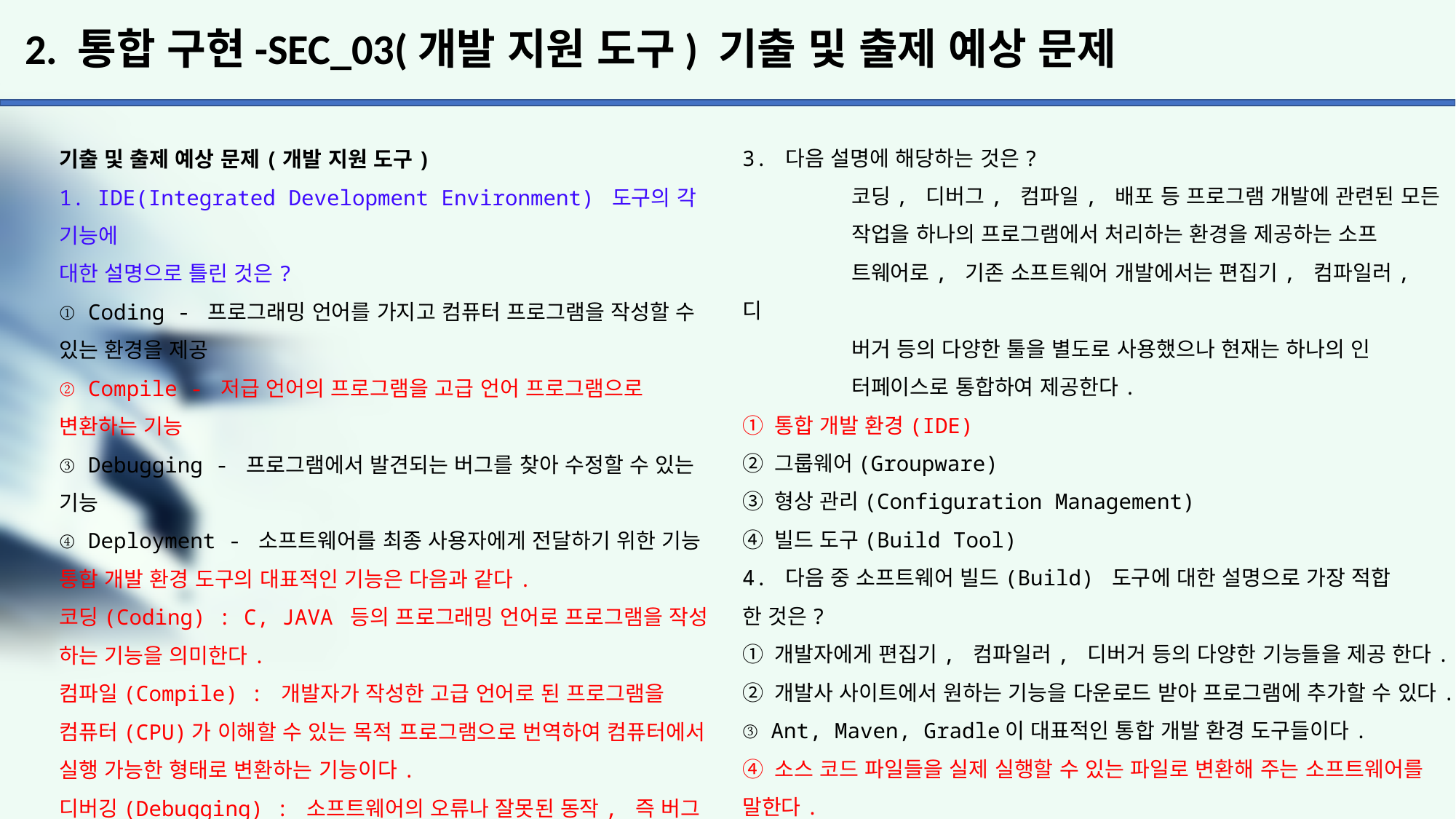

# 2. 통합 구현-SEC_03(개발 지원 도구) 기출 및 출제 예상 문제
3. 다음 설명에 해당하는 것은?
	코딩, 디버그, 컴파일, 배포 등 프로그램 개발에 관련된 모든
	작업을 하나의 프로그램에서 처리하는 환경을 제공하는 소프
	트웨어로, 기존 소프트웨어 개발에서는 편집기, 컴파일러, 디
	버거 등의 다양한 툴을 별도로 사용했으나 현재는 하나의 인
	터페이스로 통합하여 제공한다.
① 통합 개발 환경(IDE)
② 그룹웨어(Groupware)
③ 형상 관리(Configuration Management)
④ 빌드 도구(Build Tool)
4. 다음 중 소프트웨어 빌드(Build) 도구에 대한 설명으로 가장 적합
한 것은?
① 개발자에게 편집기, 컴파일러, 디버거 등의 다양한 기능들을 제공 한다.
② 개발사 사이트에서 원하는 기능을 다운로드 받아 프로그램에 추가할 수 있다.
③ Ant, Maven, Gradle이 대표적인 통합 개발 환경 도구들이다.
④ 소스 코드 파일들을 실제 실행할 수 있는 파일로 변환해 주는 소프트웨어를 말한다.
빌드는 소스 코드 파일들을 제품 소프트웨어로 변환하는 과정 또는
결과물을 말한다.
기출 및 출제 예상 문제(개발 지원 도구)
1. IDE(Integrated Development Environment) 도구의 각 기능에
대한 설명으로 틀린 것은?
① Coding - 프로그래밍 언어를 가지고 컴퓨터 프로그램을 작성할 수 있는 환경을 제공
② Compile - 저급 언어의 프로그램을 고급 언어 프로그램으로 변환하는 기능
③ Debugging - 프로그램에서 발견되는 버그를 찾아 수정할 수 있는 기능
④ Deployment - 소프트웨어를 최종 사용자에게 전달하기 위한 기능
통합 개발 환경 도구의 대표적인 기능은 다음과 같다.
코딩(Coding) : C, JAVA 등의 프로그래밍 언어로 프로그램을 작성
하는 기능을 의미한다.
컴파일(Compile) : 개발자가 작성한 고급 언어로 된 프로그램을
컴퓨터(CPU)가 이해할 수 있는 목적 프로그램으로 번역하여 컴퓨터에서 실행 가능한 형태로 변환하는 기능이다.
디버깅(Debugging) : 소프트웨어의 오류나 잘못된 동작, 즉 버그
를 찾아 수정하는 기능이다.
배포(Deployment) : 소프트웨어를 사용자에게 전달하는 기능이다.
2. 개발 환경 구성을 위한 빌드(Build) 도구에 해당하지 않는 것은?
① Ant		② Kerberos
③ Maven		④ Gradle
대표적인 빌드 자동화 도구에는 Ant, Maven, Gradle이 존재한다.
Ant(Another Neat Tool) : 아파치에서 개발한 소프트웨어이며,
자바 프로젝트의 공식적인 빌드 도구로 사용되고 있다.
XML기반의 빌드 스크립트를 사용하며, 자유도와 유연성이 높아
복잡한 빌드 환경에도 대처가 가능하다. 정해진 규칙이나 표준이
없어서 개발자가 모든 것을 정의하며, 스크립트의 재사용이 어렵
다.
Maven : Ant와 동일한 아파치에서 개발된 것으로 Ant의 대안으로
개발되었다. 규칙이나 표준이 존재하여 예외 사항만 기록하면
되고, 컴파일과 빌드를 동시에 수행할 수 있다. 의존성을 설정 하여 라이브러리를 관리한다.
Gradle : 기존에 Ant, Maven을 보완하여 개발된 빌드 도구이다.
한스 도커외 6의 개발자가 모여 공동 개발하였다. 안드로이드
스튜디오의 공식 빌드 도구로 채택된 소프트웨어이다.
Maven과 동일하게 의존성을 활용하며, 그루비기반의 빌드 스크립트를 사용한다.